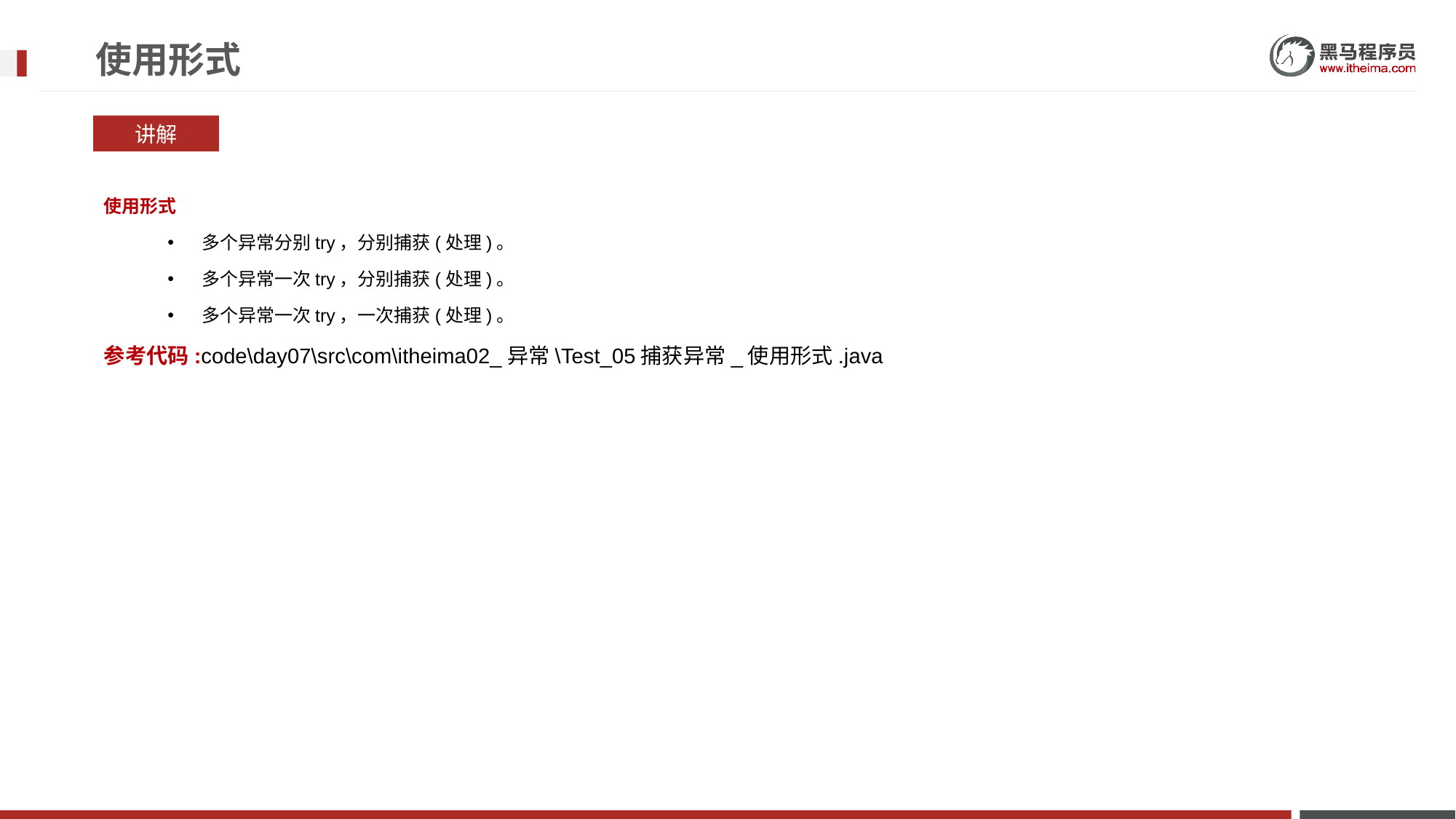

# 使用形式
讲解
使用形式
多个异常分别try，分别捕获(处理)。
多个异常一次try，分别捕获(处理)。
多个异常一次try，一次捕获(处理)。
参考代码:code\day07\src\com\itheima02_异常\Test_05捕获异常_使用形式.java